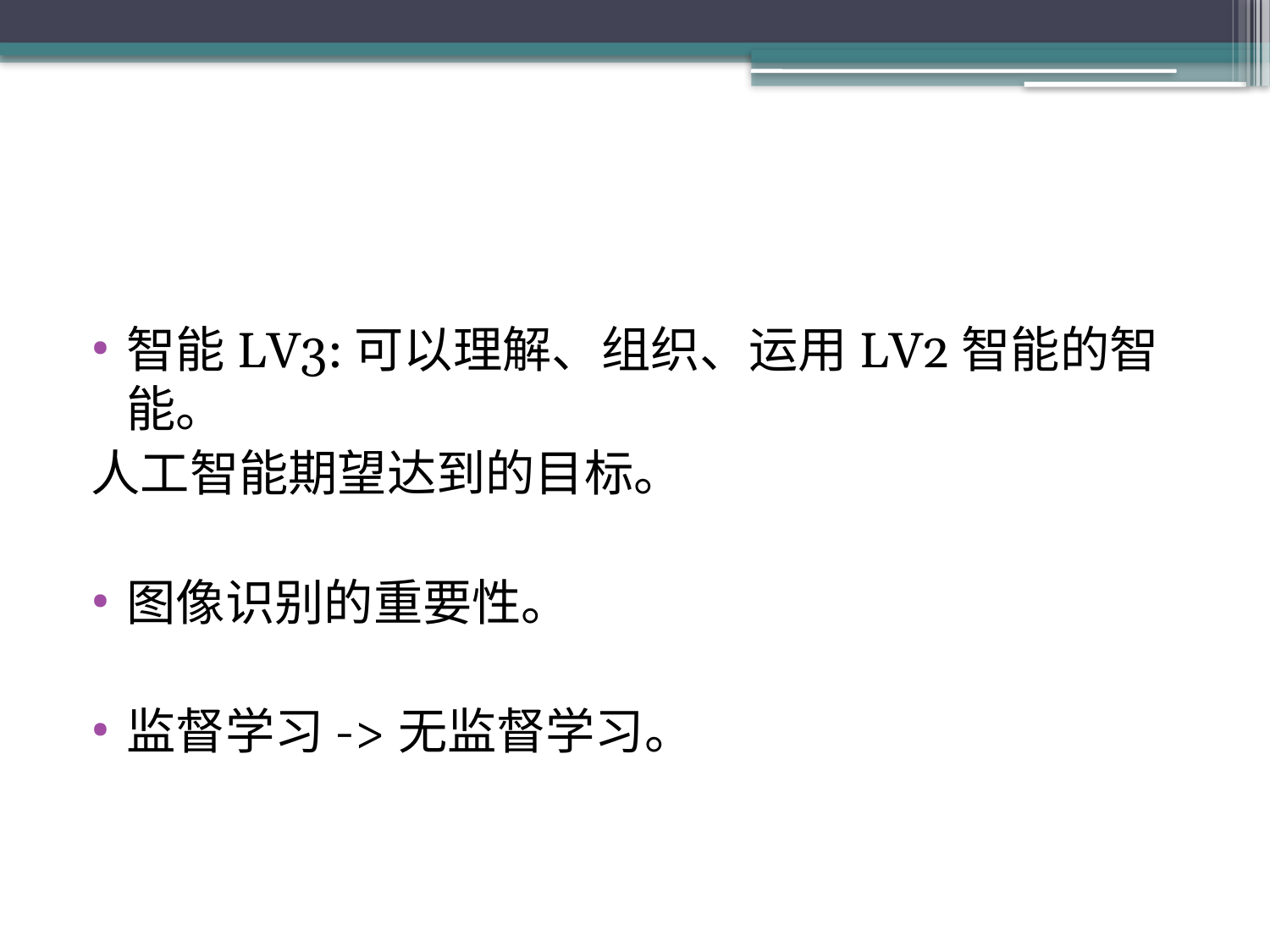

#
智能LV3:可以理解、组织、运用LV2智能的智能。
人工智能期望达到的目标。

图像识别的重要性。

监督学习->无监督学习。